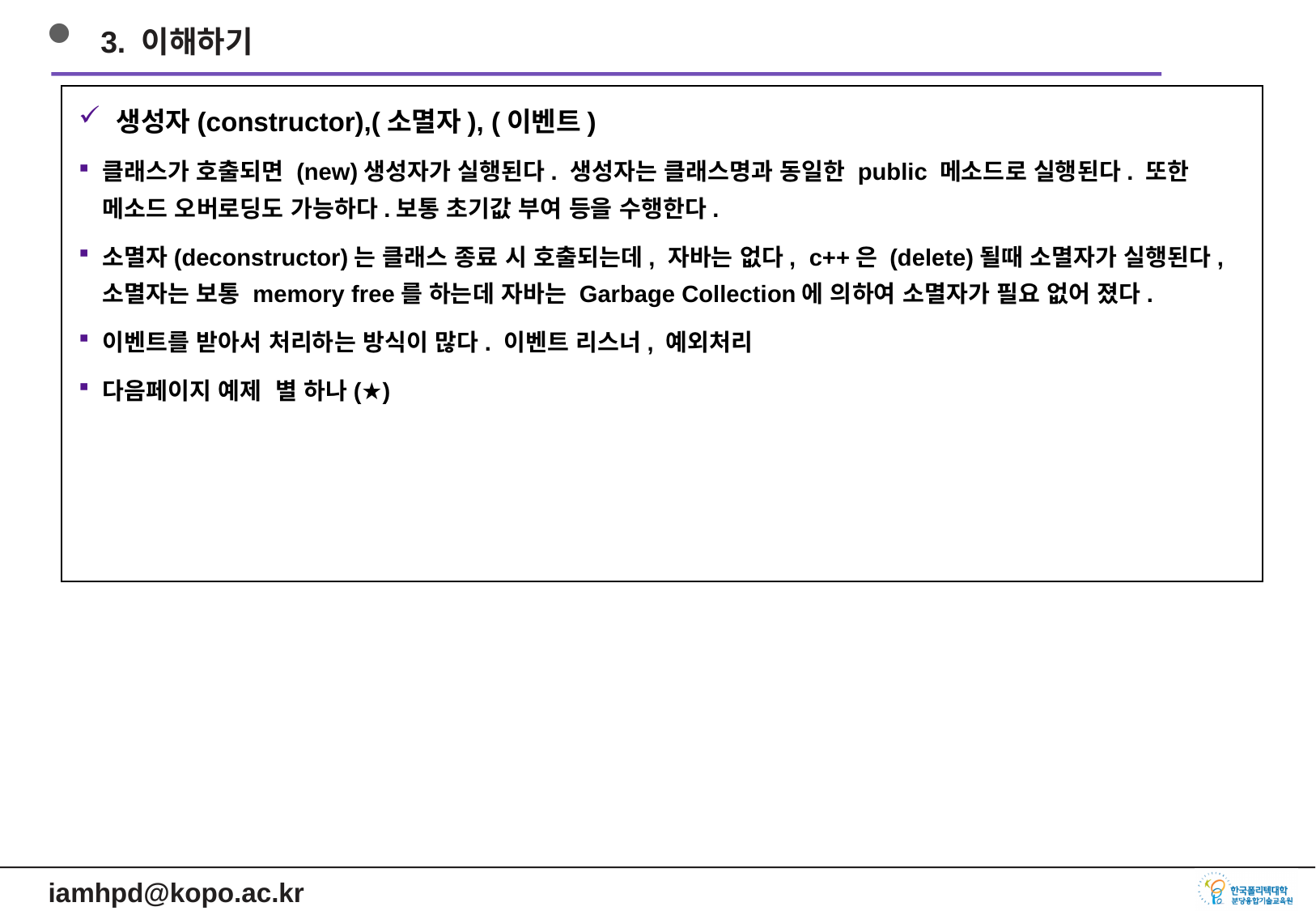

3. 이해하기
생성자(constructor),(소멸자), (이벤트)
클래스가 호출되면 (new)생성자가 실행된다. 생성자는 클래스명과 동일한 public 메소드로 실행된다. 또한 메소드 오버로딩도 가능하다.보통 초기값 부여 등을 수행한다.
소멸자(deconstructor)는 클래스 종료 시 호출되는데, 자바는 없다,  c++은 (delete)될때 소멸자가 실행된다, 소멸자는 보통 memory free를 하는데 자바는 Garbage Collection에 의하여 소멸자가 필요 없어 졌다.
이벤트를 받아서 처리하는 방식이 많다. 이벤트 리스너, 예외처리
다음페이지 예제  별 하나(★)